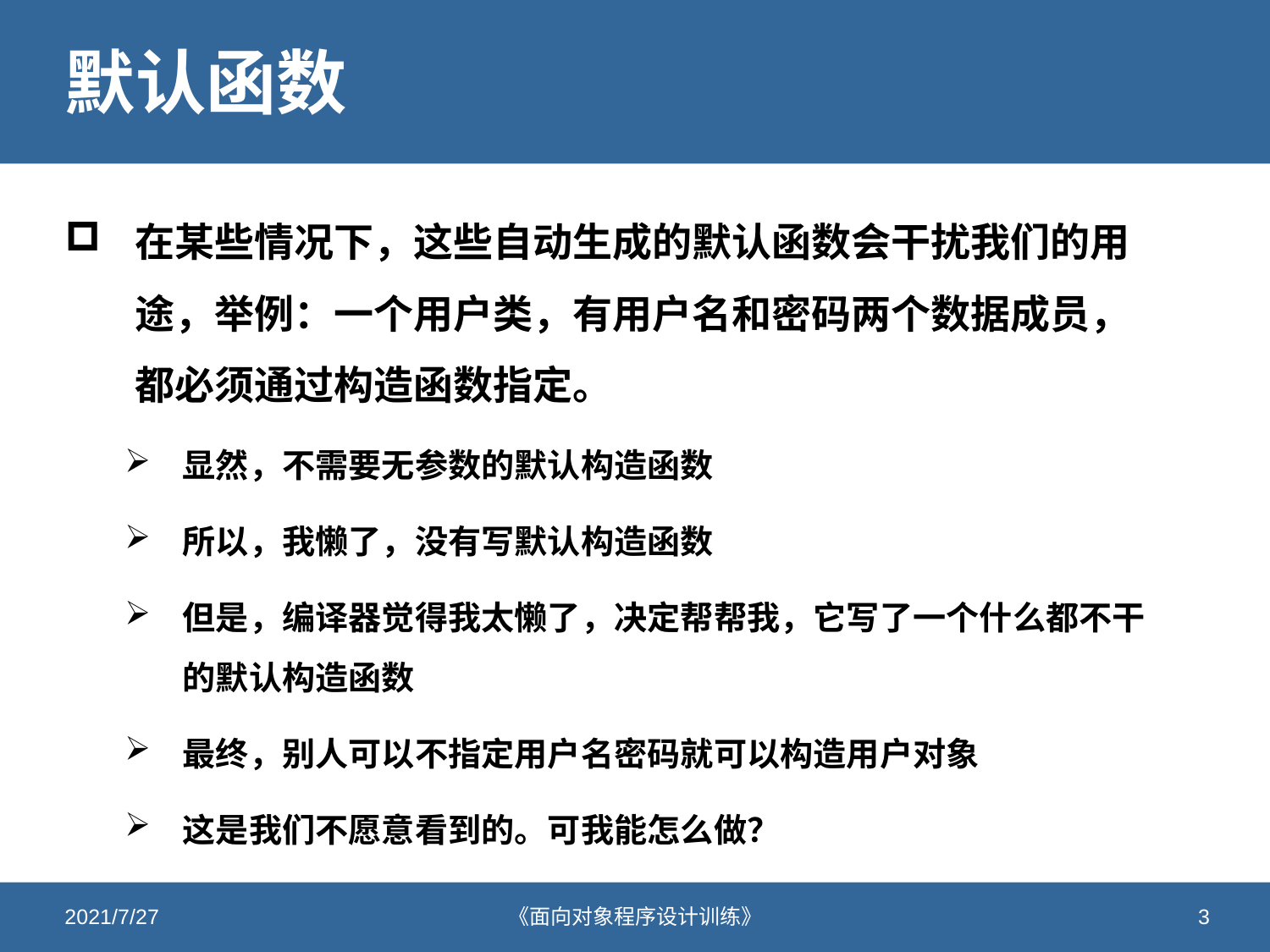

# 默认函数
在某些情况下，这些自动生成的默认函数会干扰我们的用途，举例：一个用户类，有用户名和密码两个数据成员，都必须通过构造函数指定。
显然，不需要无参数的默认构造函数
所以，我懒了，没有写默认构造函数
但是，编译器觉得我太懒了，决定帮帮我，它写了一个什么都不干的默认构造函数
最终，别人可以不指定用户名密码就可以构造用户对象
这是我们不愿意看到的。可我能怎么做？
2021/7/27
《面向对象程序设计训练》
3